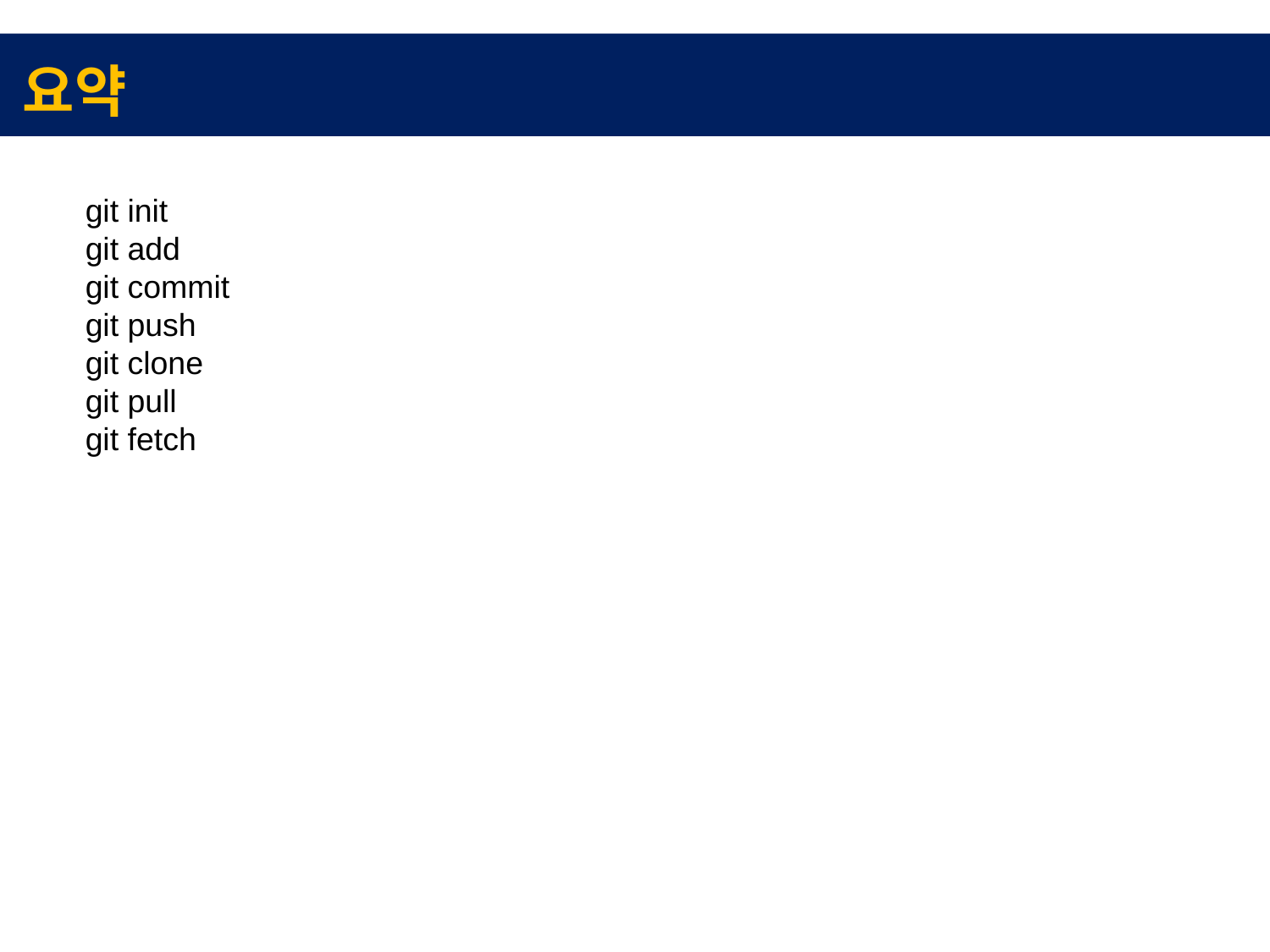

요약
git init
git add
git commit
git push
git clone
git pull
git fetch